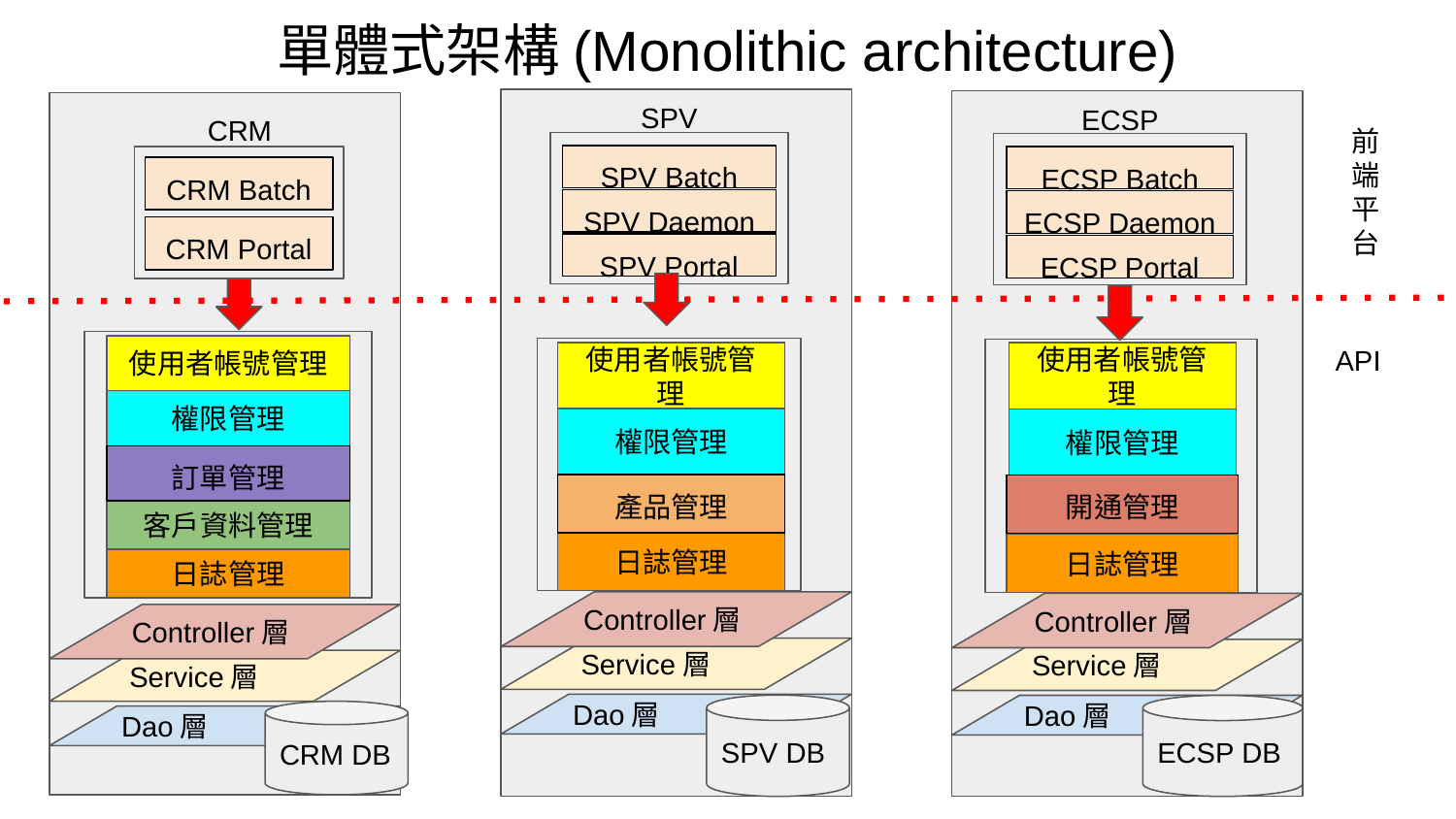

# 單體式架構(Monolithic architecture)
SPV

SPV Batch
SPV Daemon
SPV Portal

使用者帳號管理
權限管理
產品管理
日誌管理
Controller層
Service層
Dao層
SPV DB
ECSP

ECSP Batch
ECSP Daemon
ECSP Portal

使用者帳號管理
權限管理
開通管理
日誌管理
Controller層
Service層
Dao層
ECSP DB

CRM

CRM Batch
CRM Portal

使用者帳號管理
權限管理
訂單管理
客戶資料管理
日誌管理
Controller層
Service層
CRM DB
Dao層
前端平台

API